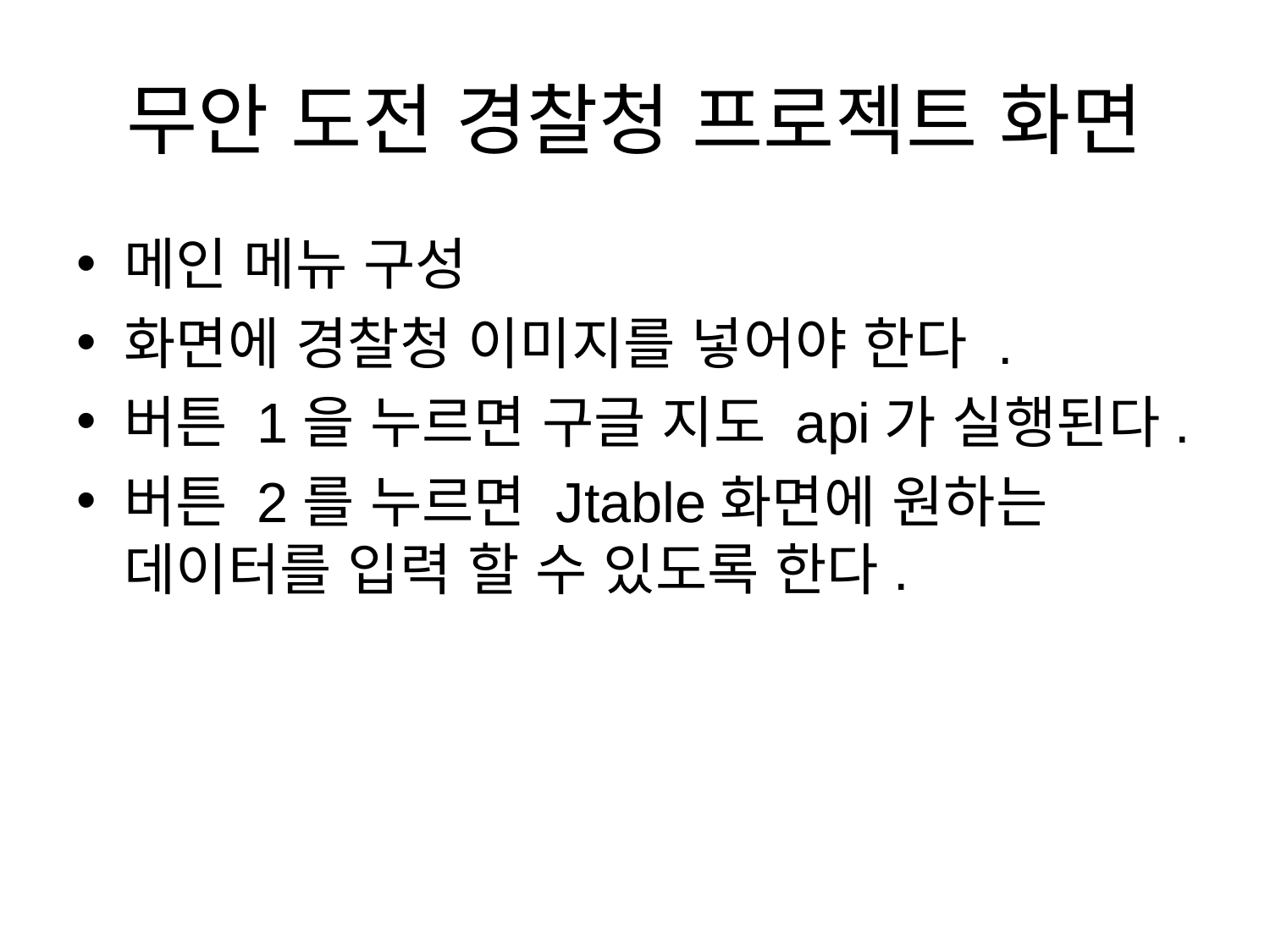

# 무안 도전 경찰청 프로젝트 화면
메인 메뉴 구성
화면에 경찰청 이미지를 넣어야 한다 .
버튼 1을 누르면 구글 지도 api가 실행된다.
버튼 2를 누르면 Jtable화면에 원하는 데이터를 입력 할 수 있도록 한다.